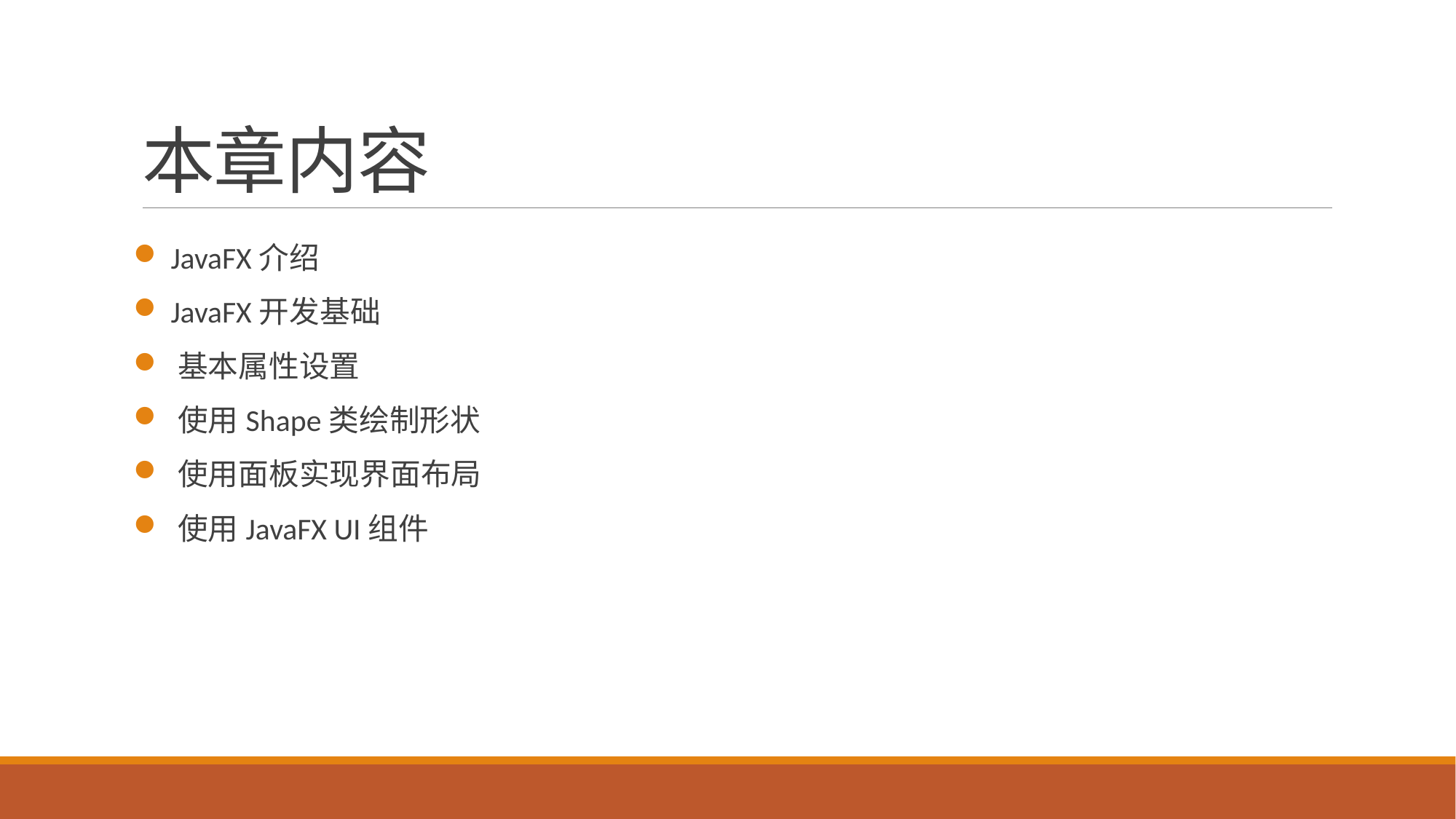

# 本章内容
 JavaFX介绍
 JavaFX开发基础
 基本属性设置
 使用Shape类绘制形状
 使用面板实现界面布局
 使用JavaFX UI组件